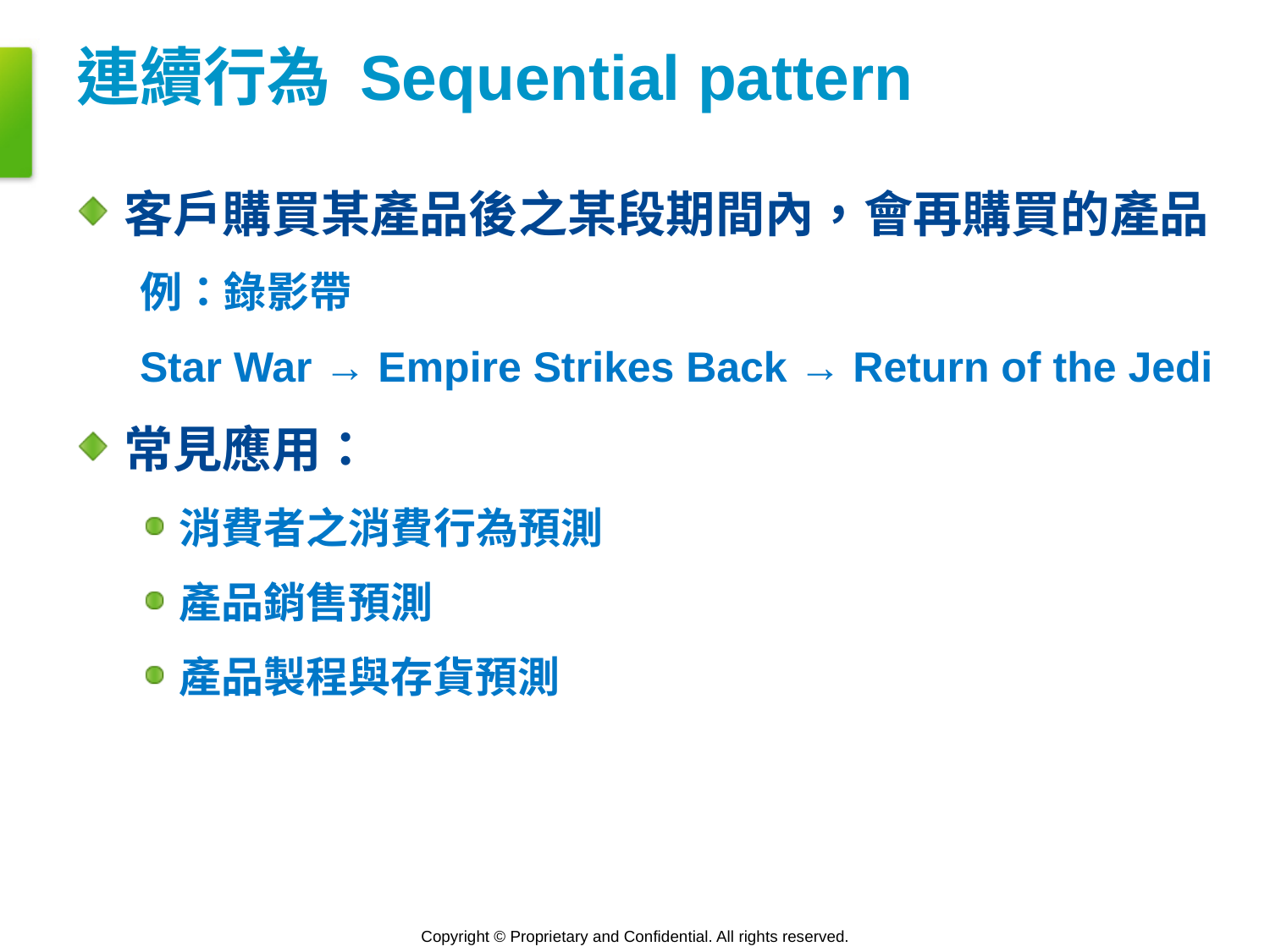

# 連續行為 Sequential pattern
客戶購買某產品後之某段期間內，會再購買的產品
例：錄影帶
Star War → Empire Strikes Back → Return of the Jedi
常見應用：
消費者之消費行為預測
產品銷售預測
產品製程與存貨預測